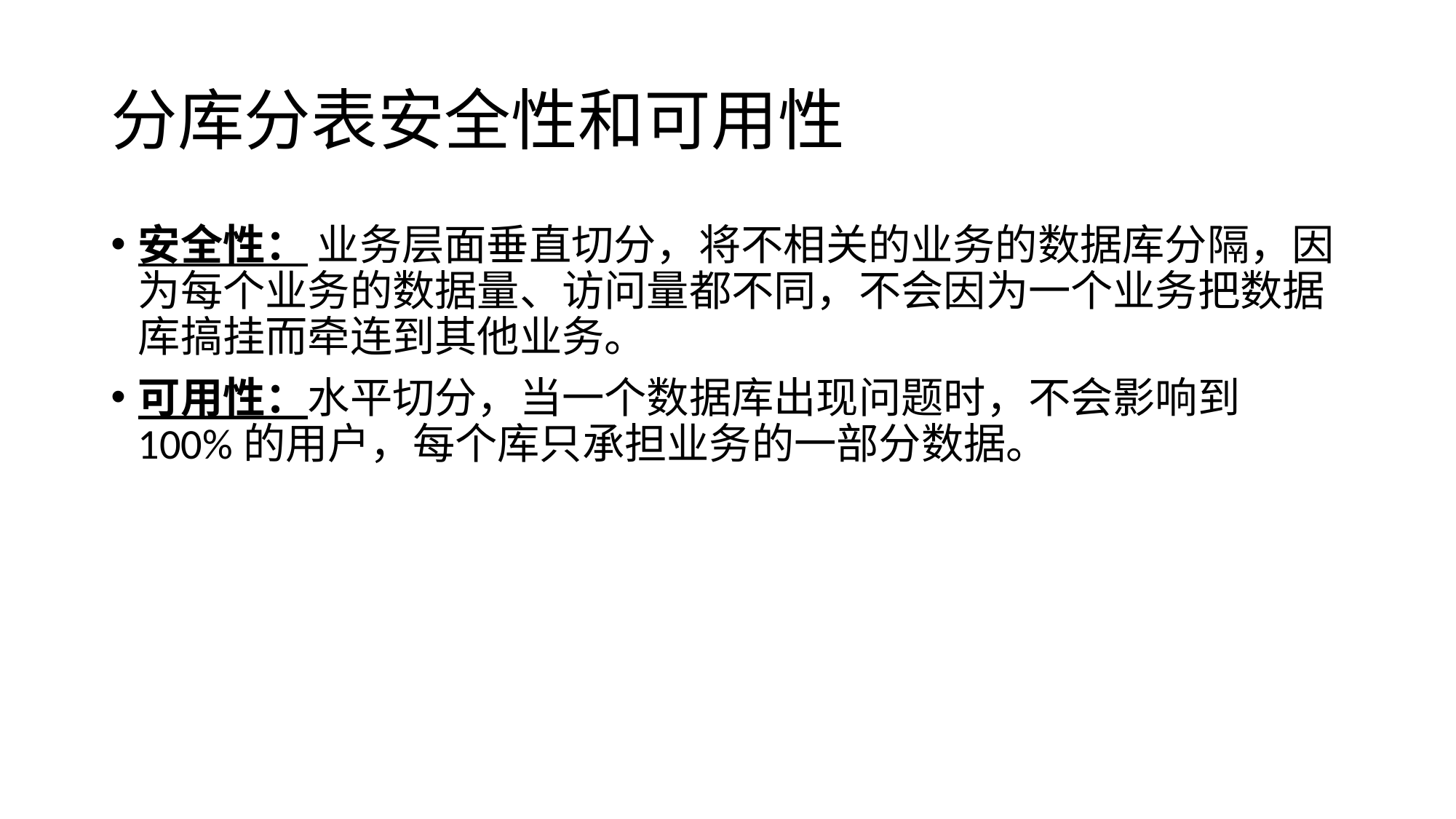

# 分库分表安全性和可用性
安全性： 业务层面垂直切分，将不相关的业务的数据库分隔，因为每个业务的数据量、访问量都不同，不会因为一个业务把数据库搞挂而牵连到其他业务。
可用性：水平切分，当一个数据库出现问题时，不会影响到100%的用户，每个库只承担业务的一部分数据。